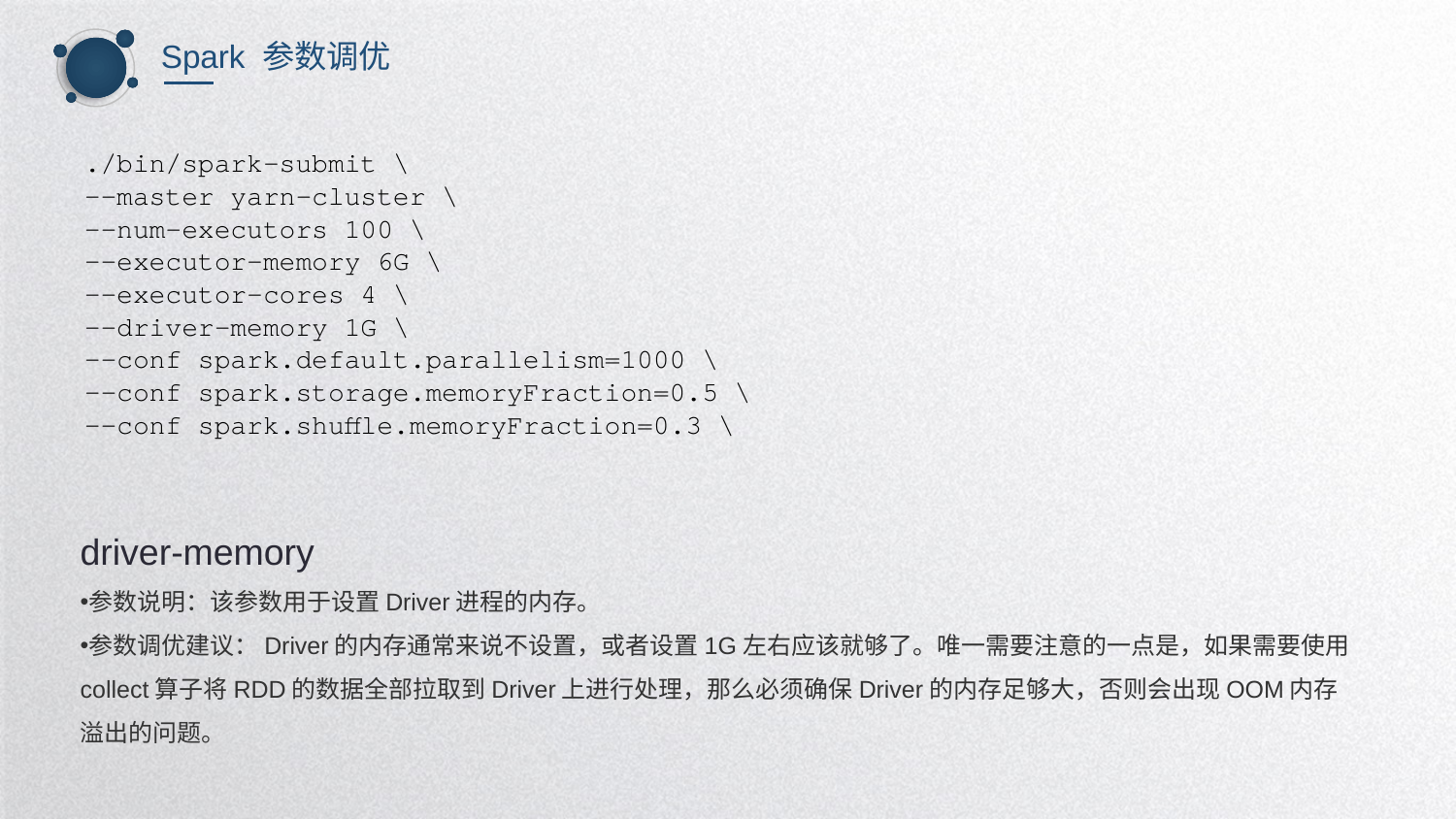

Spark 参数调优
./bin/spark-submit \
--master yarn-cluster \
--num-executors 100 \
--executor-memory 6G \
--executor-cores 4 \
--driver-memory 1G \
--conf spark.default.parallelism=1000 \
--conf spark.storage.memoryFraction=0.5 \
--conf spark.shuffle.memoryFraction=0.3 \
driver-memory
参数说明：该参数用于设置Driver进程的内存。
参数调优建议：Driver的内存通常来说不设置，或者设置1G左右应该就够了。唯一需要注意的一点是，如果需要使用collect算子将RDD的数据全部拉取到Driver上进行处理，那么必须确保Driver的内存足够大，否则会出现OOM内存溢出的问题。